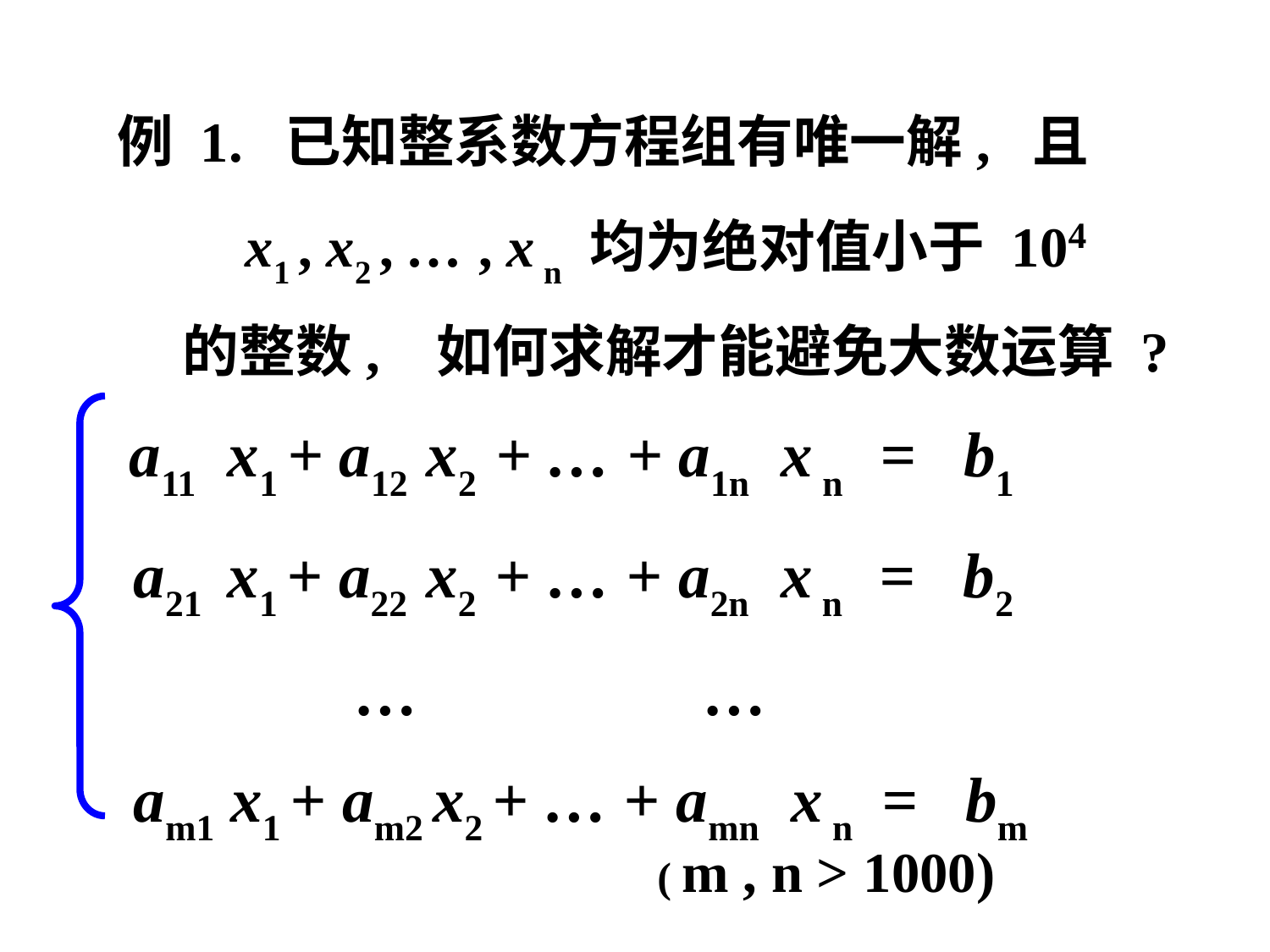

例 1.  已知整系数方程组有唯一解,  且
         x1 , x2 , … , x n 均为绝对值小于 104
    的整数,   如何求解才能避免大数运算 ?
 a11  x1 + a12  x2  + … + a1n  x n    =   b1
 a21  x1 + a22  x2  + … + a2n  x n    =   b2
               …                  …
 am1 x1 + am2 x2 + … + amn  x n   =   bm

( m , n > 1000)